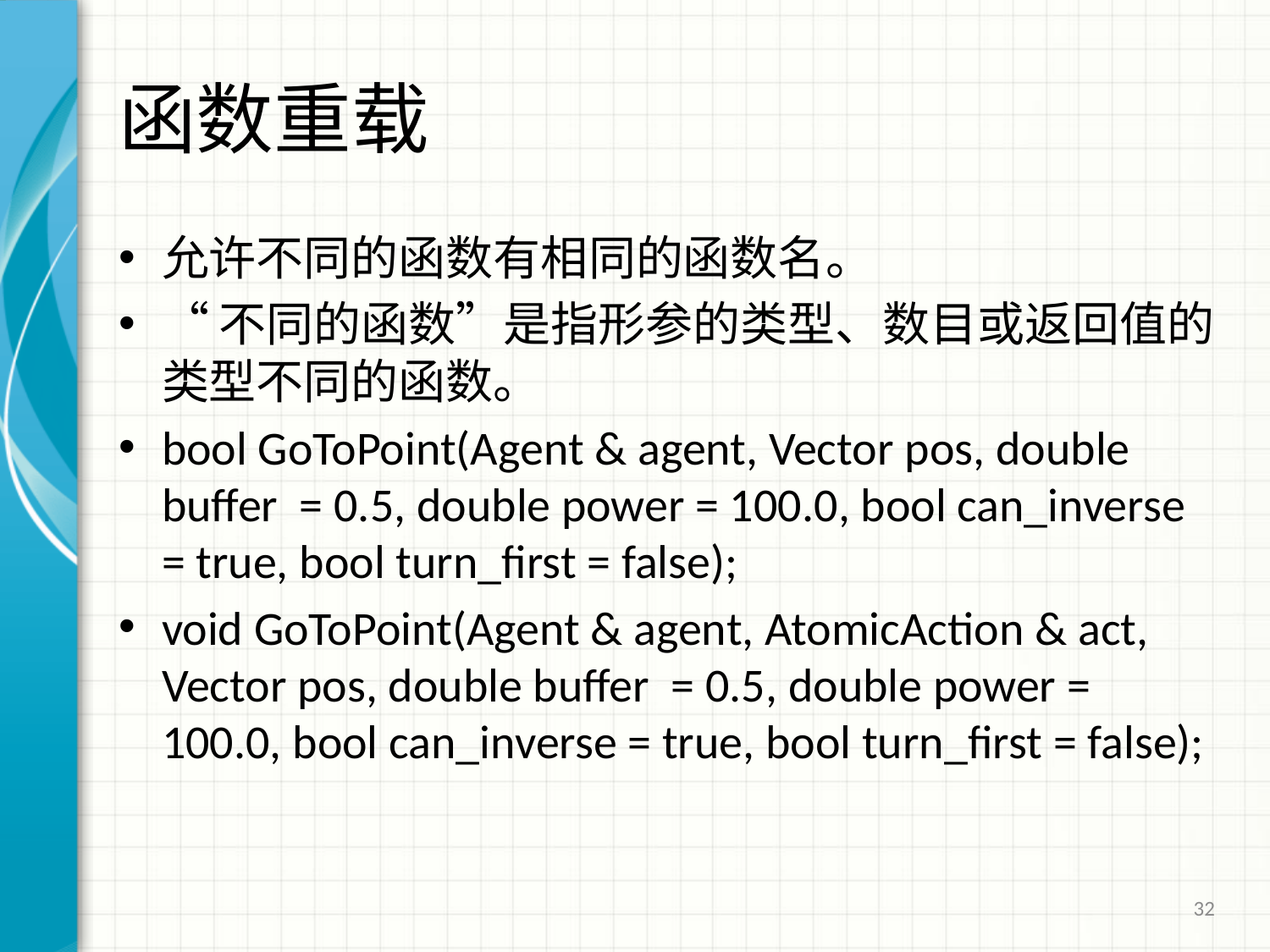

# 函数重载
允许不同的函数有相同的函数名。
“不同的函数”是指形参的类型、数目或返回值的类型不同的函数。
bool GoToPoint(Agent & agent, Vector pos, double buffer  = 0.5, double power = 100.0, bool can_inverse = true, bool turn_first = false);
void GoToPoint(Agent & agent, AtomicAction & act, Vector pos, double buffer  = 0.5, double power = 100.0, bool can_inverse = true, bool turn_first = false);
32